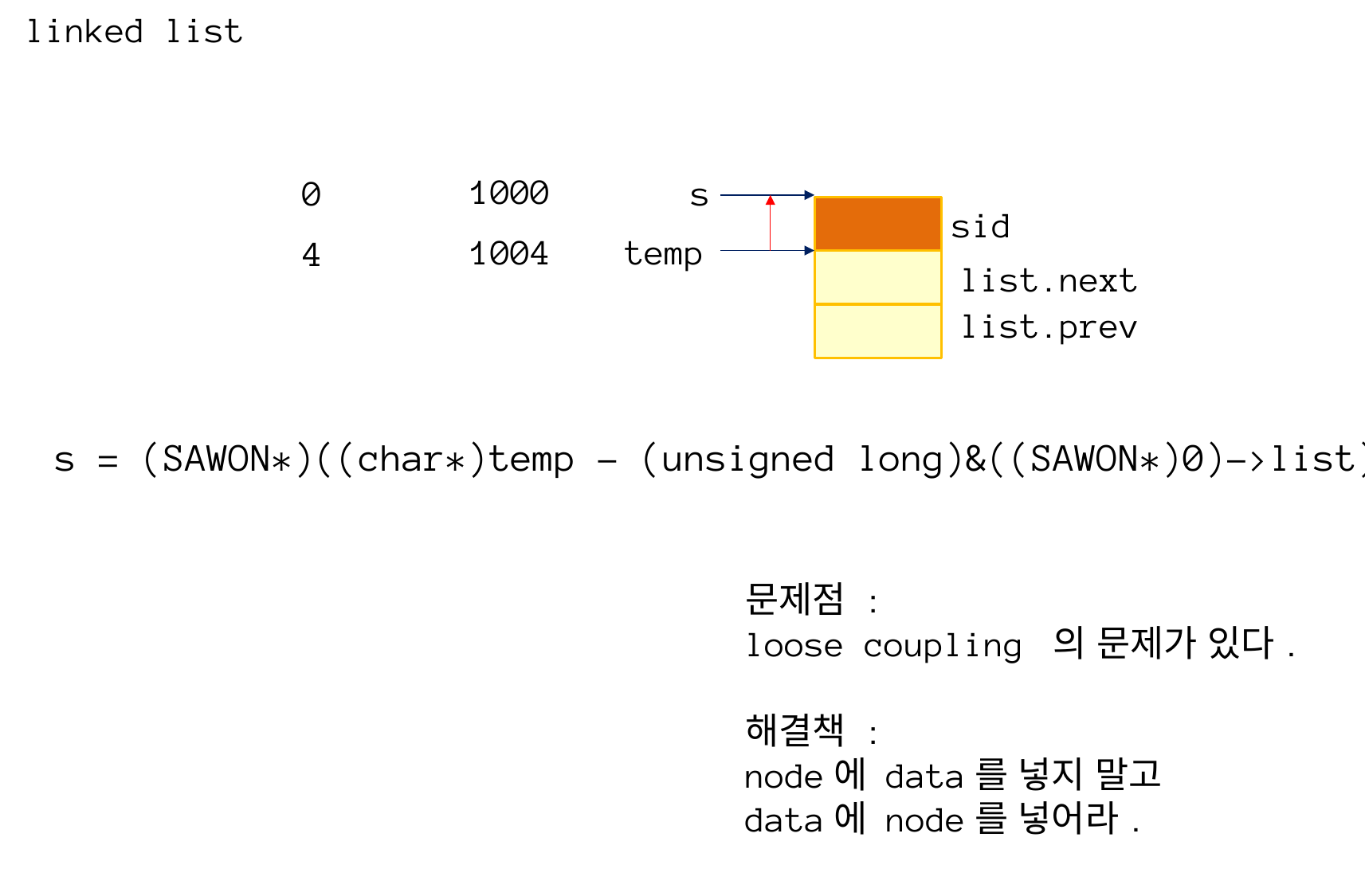

linked list
1000
0
s
sid

1004
temp
4
list.next

list.prev

s = (SAWON*)((char*)temp - (unsigned long)&((SAWON*)0)->list);
문제점 :
loose coupling 의 문제가 있다.

해결책 :
node에 data를 넣지 말고
data에 node를 넣어라.